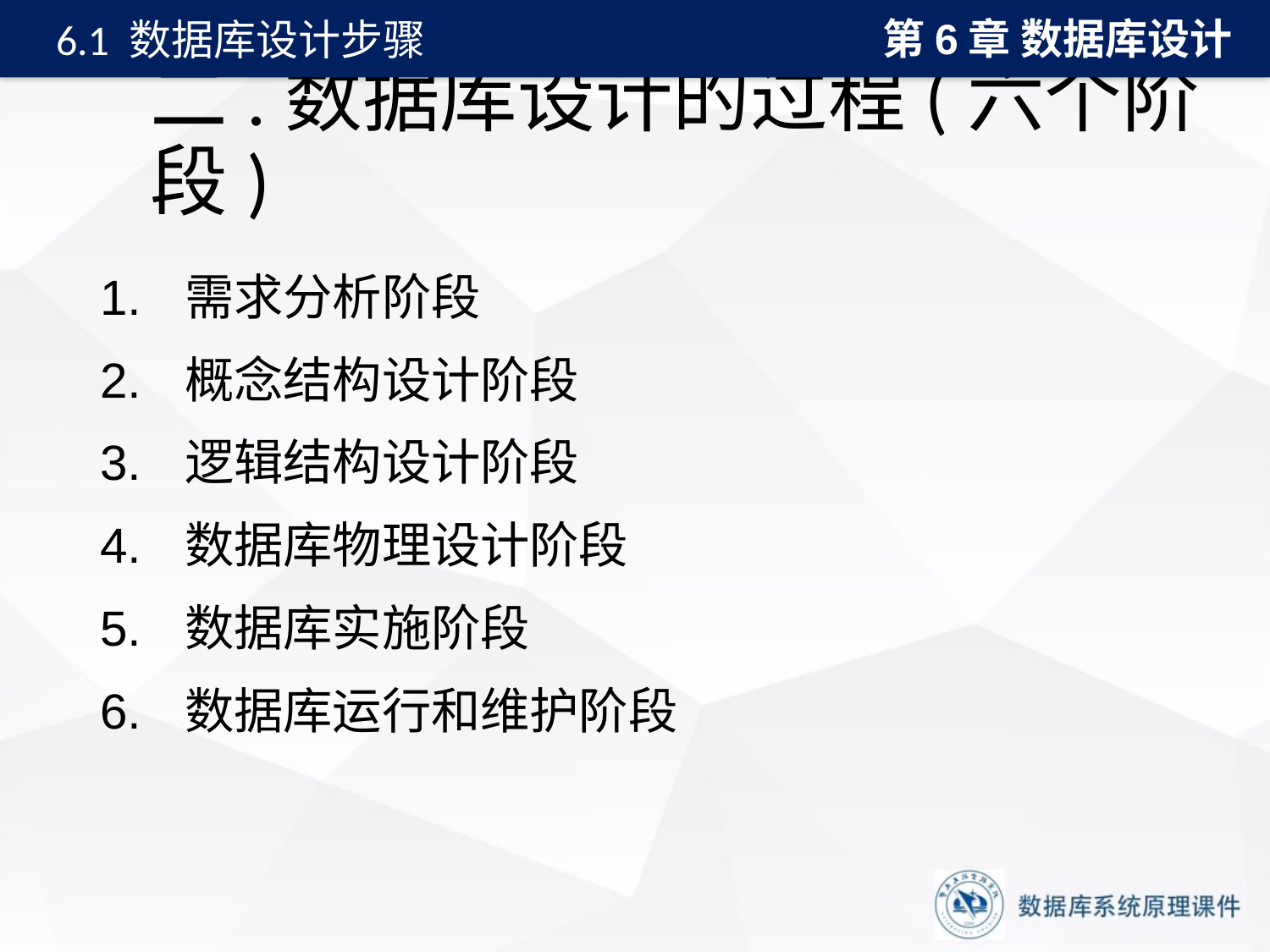

第6章 数据库设计
6.1 数据库设计步骤
# 二.数据库设计的过程(六个阶段)
需求分析阶段
概念结构设计阶段
逻辑结构设计阶段
数据库物理设计阶段
数据库实施阶段
数据库运行和维护阶段